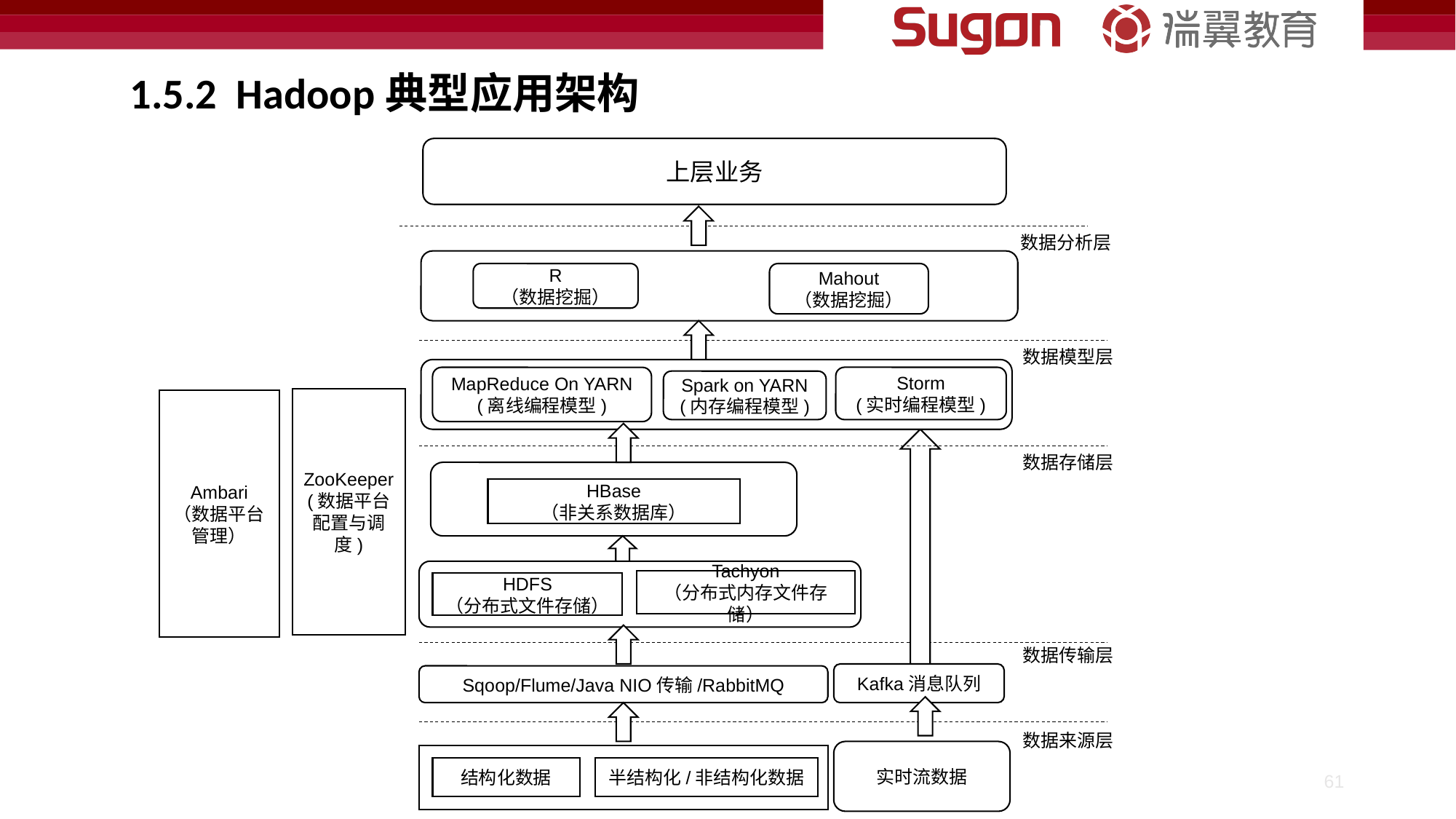

1.5.2  Hadoop典型应用架构
上层业务

数据分析层

R
（数据挖掘）
Mahout
（数据挖掘）

数据模型层

Storm
(实时编程模型)
MapReduce On YARN
(离线编程模型)
Spark on YARN
(内存编程模型)
ZooKeeper
(数据平台配置与调度)
Ambari
（数据平台管理）

数据存储层

HBase
（非关系数据库）

Tachyon
（分布式内存文件存储）
HDFS
（分布式文件存储）

数据传输层
Kafka消息队列
Sqoop/Flume/Java NIO传输/RabbitMQ

数据来源层
实时流数据

结构化数据
半结构化/非结构化数据
61